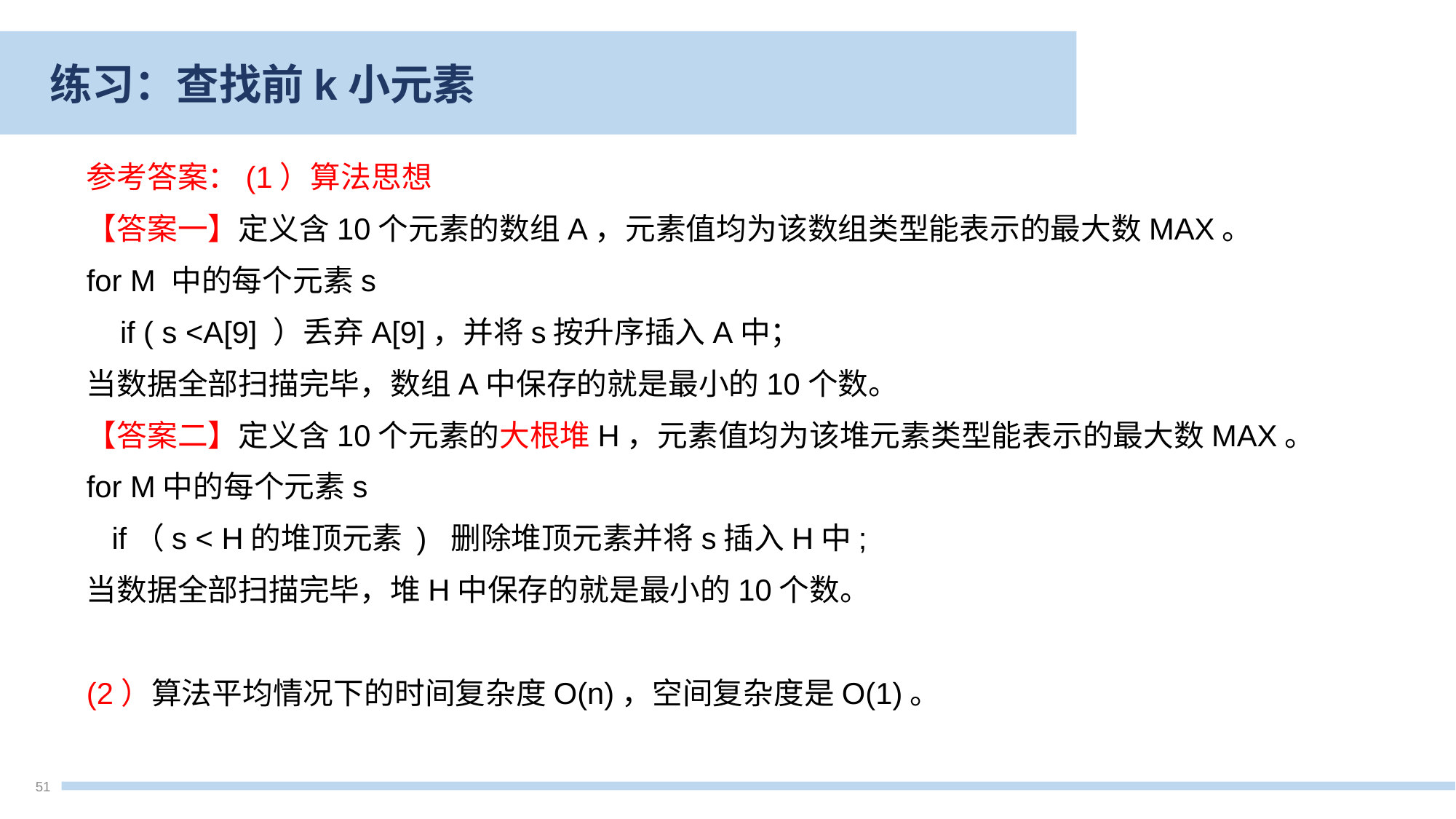

练习：查找前k小元素
参考答案：(1）算法思想
【答案一】定义含10个元素的数组A，元素值均为该数组类型能表示的最大数MAX。
for M 中的每个元素s
    if ( s <A[9] ）丢弃A[9]，并将s按升序插入A中；
当数据全部扫描完毕，数组A中保存的就是最小的10个数。
【答案二】定义含10个元素的大根堆H，元素值均为该堆元素类型能表示的最大数MAX。
for M中的每个元素s
   if（s < H的堆顶元素 )  删除堆顶元素并将s插入H中;
当数据全部扫描完毕，堆H中保存的就是最小的10个数。

(2）算法平均情况下的时间复杂度O(n)，空间复杂度是O(1)。
51